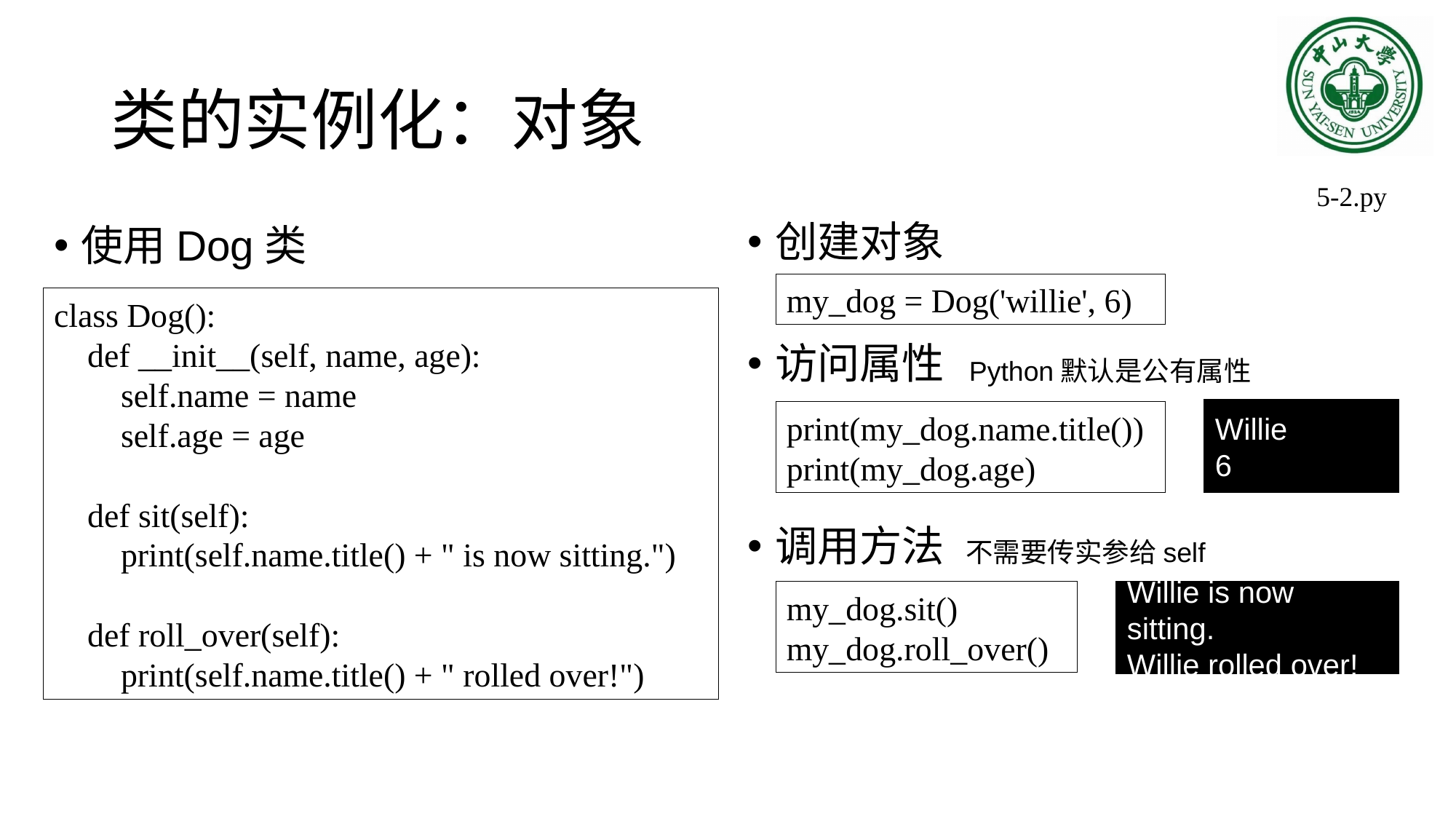

# 类的实例化：对象
5-2.py
创建对象

访问属性

调用方法

使用Dog类
my_dog = Dog('willie', 6)
class Dog():
    def __init__(self, name, age):
        self.name = name
        self.age = age

    def sit(self):
        print(self.name.title() + " is now sitting.")

    def roll_over(self):
        print(self.name.title() + " rolled over!")
Python默认是公有属性
Willie
6
print(my_dog.name.title())
print(my_dog.age)
不需要传实参给self
Willie is now sitting.
Willie rolled over!
my_dog.sit()
my_dog.roll_over()